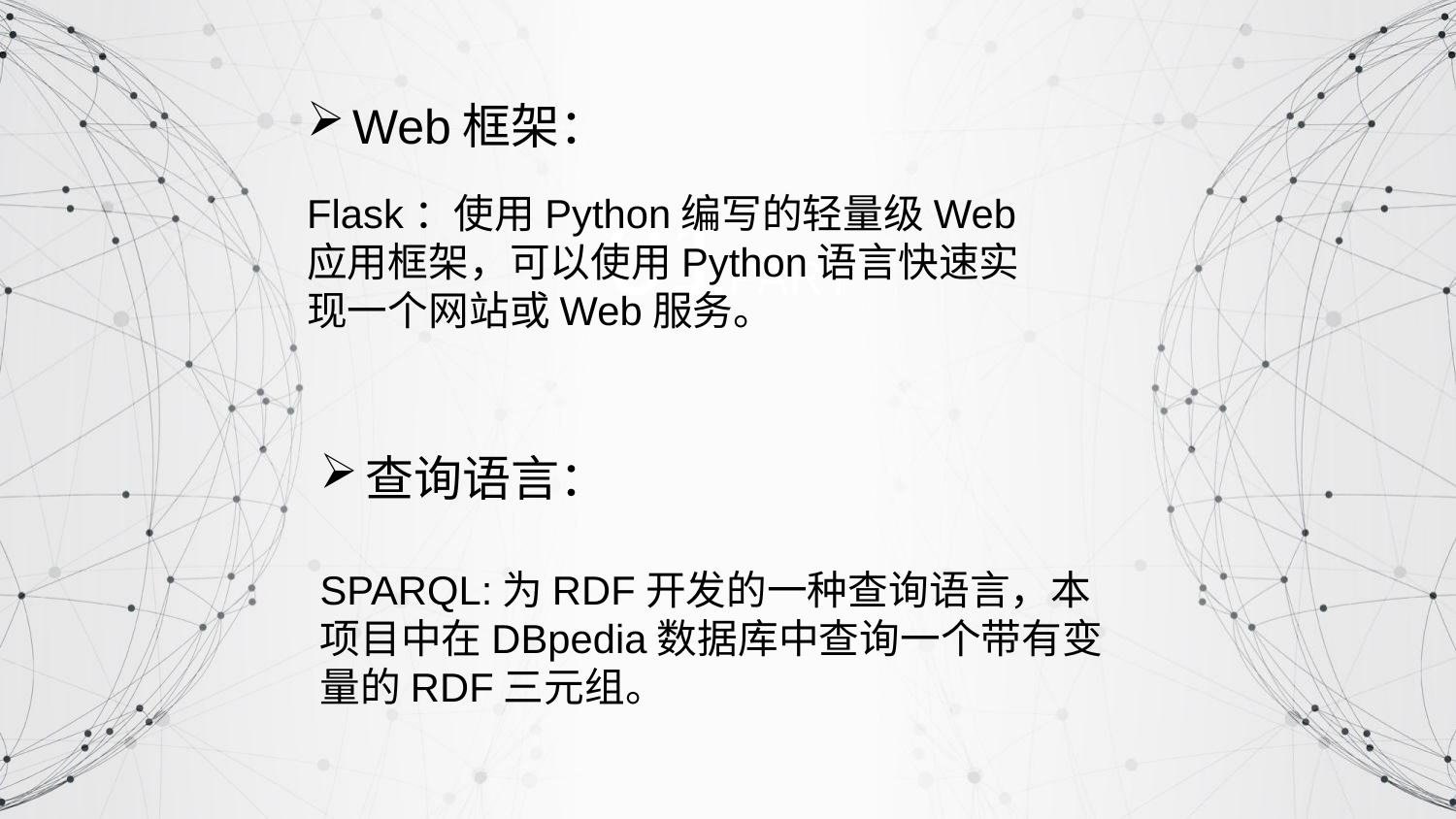

Web框架：

Flask：使用Python编写的轻量级Web应用框架，可以使用Python语言快速实现一个网站或Web服务。
01PART
查询语言：

SPARQL:为RDF开发的一种查询语言，本项目中在DBpedia数据库中查询一个带有变量的RDF三元组。